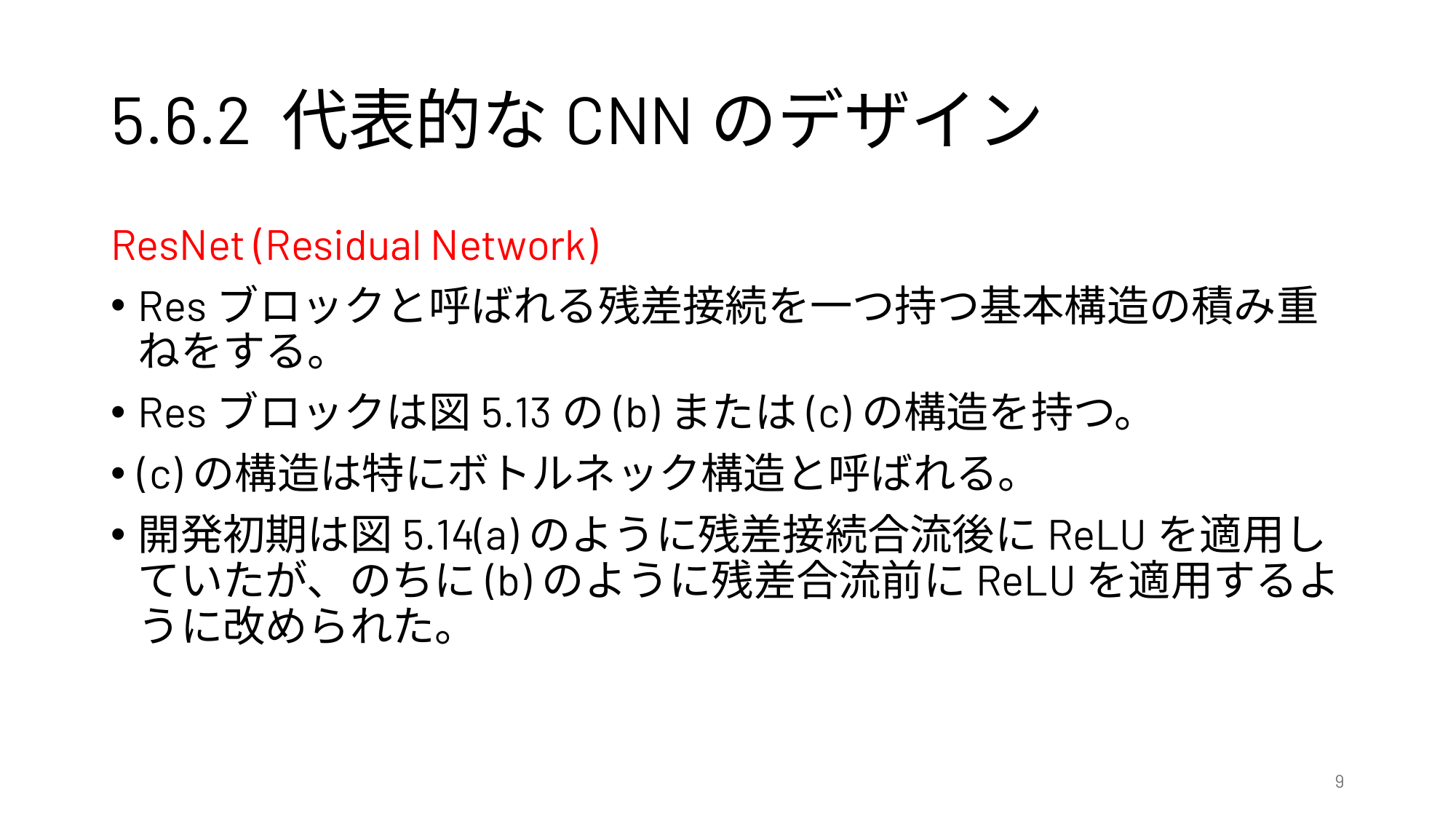

# 5.6.2 代表的なCNNのデザイン
ResNet (Residual Network)
Resブロックと呼ばれる残差接続を一つ持つ基本構造の積み重ねをする。
Resブロックは図5.13の(b)または(c)の構造を持つ。
(c)の構造は特にボトルネック構造と呼ばれる。
開発初期は図5.14(a)のように残差接続合流後にReLUを適用していたが、のちに(b)のように残差合流前にReLUを適用するように改められた。

9